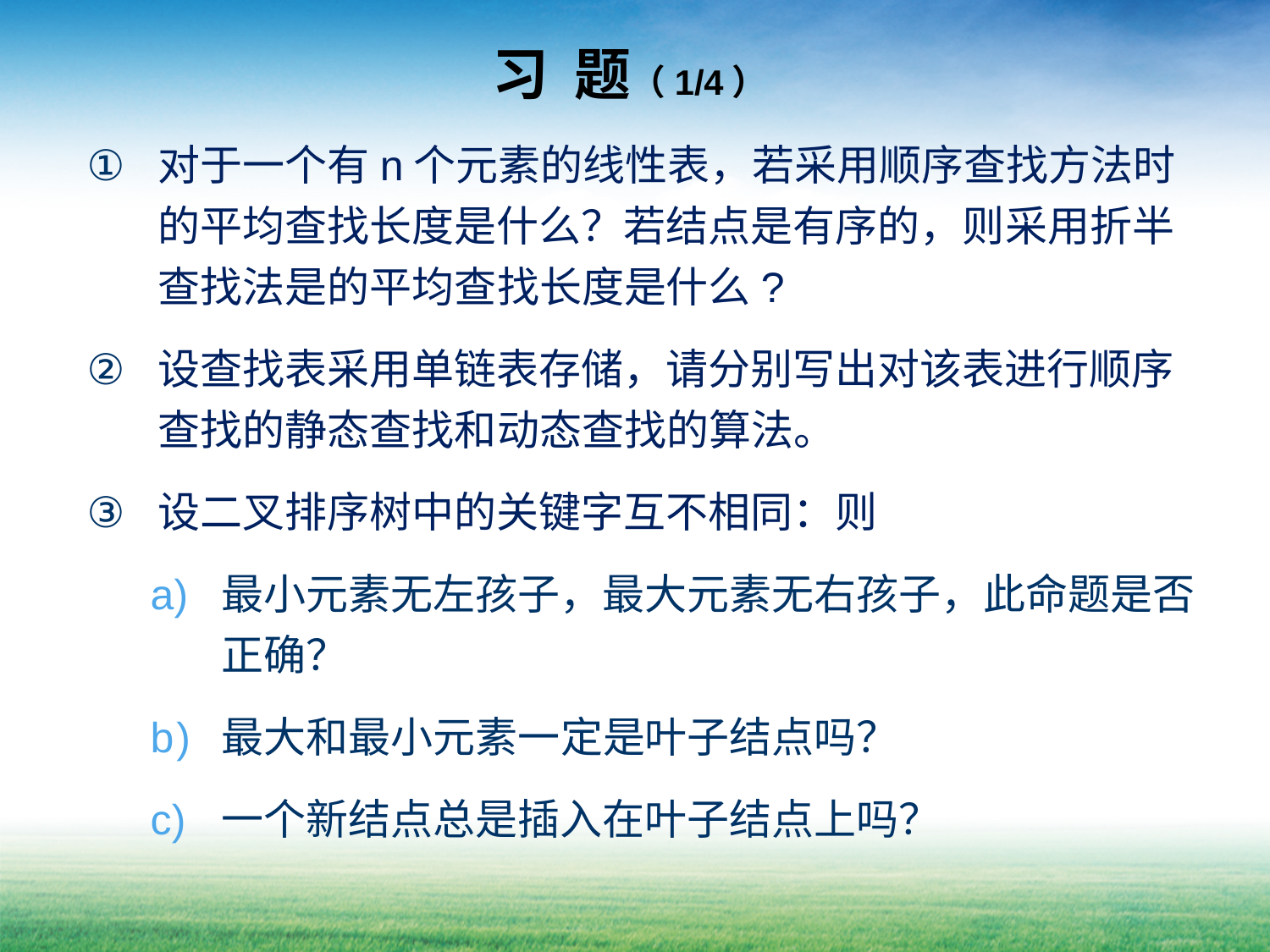

# 习  题（1/4）
对于一个有n个元素的线性表，若采用顺序查找方法时的平均查找长度是什么？若结点是有序的，则采用折半查找法是的平均查找长度是什么?
设查找表采用单链表存储，请分别写出对该表进行顺序查找的静态查找和动态查找的算法。
设二叉排序树中的关键字互不相同：则
最小元素无左孩子，最大元素无右孩子，此命题是否正确？
最大和最小元素一定是叶子结点吗？
一个新结点总是插入在叶子结点上吗？